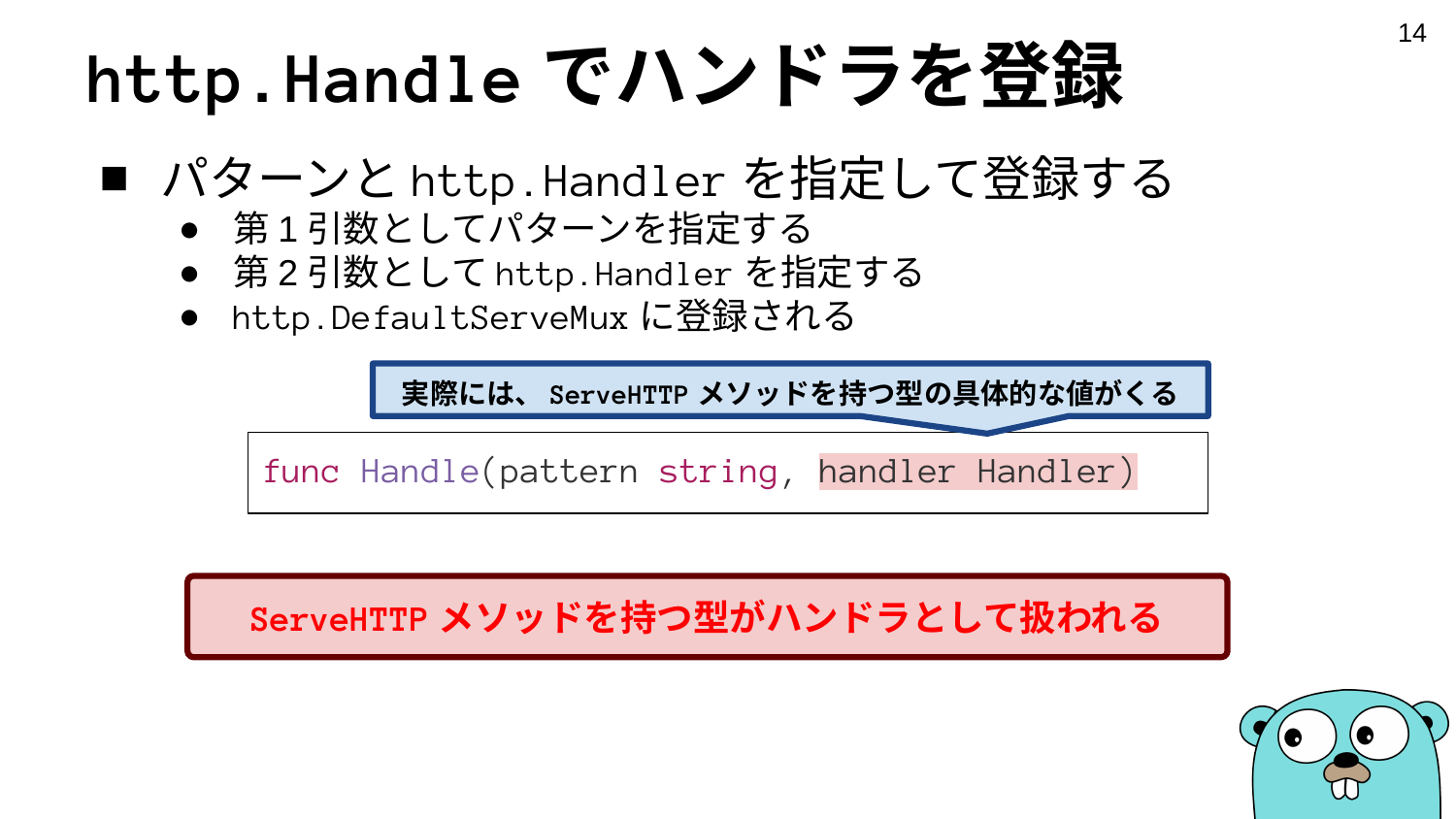

14
# http.Handleでハンドラを登録
パターンとhttp.Handlerを指定して登録する
第1引数としてパターンを指定する
第2引数としてhttp.Handlerを指定する
http.DefaultServeMuxに登録される
実際には、ServeHTTPメソッドを持つ型の具体的な値がくる
func Handle(pattern string, handler Handler)
ServeHTTPメソッドを持つ型がハンドラとして扱われる